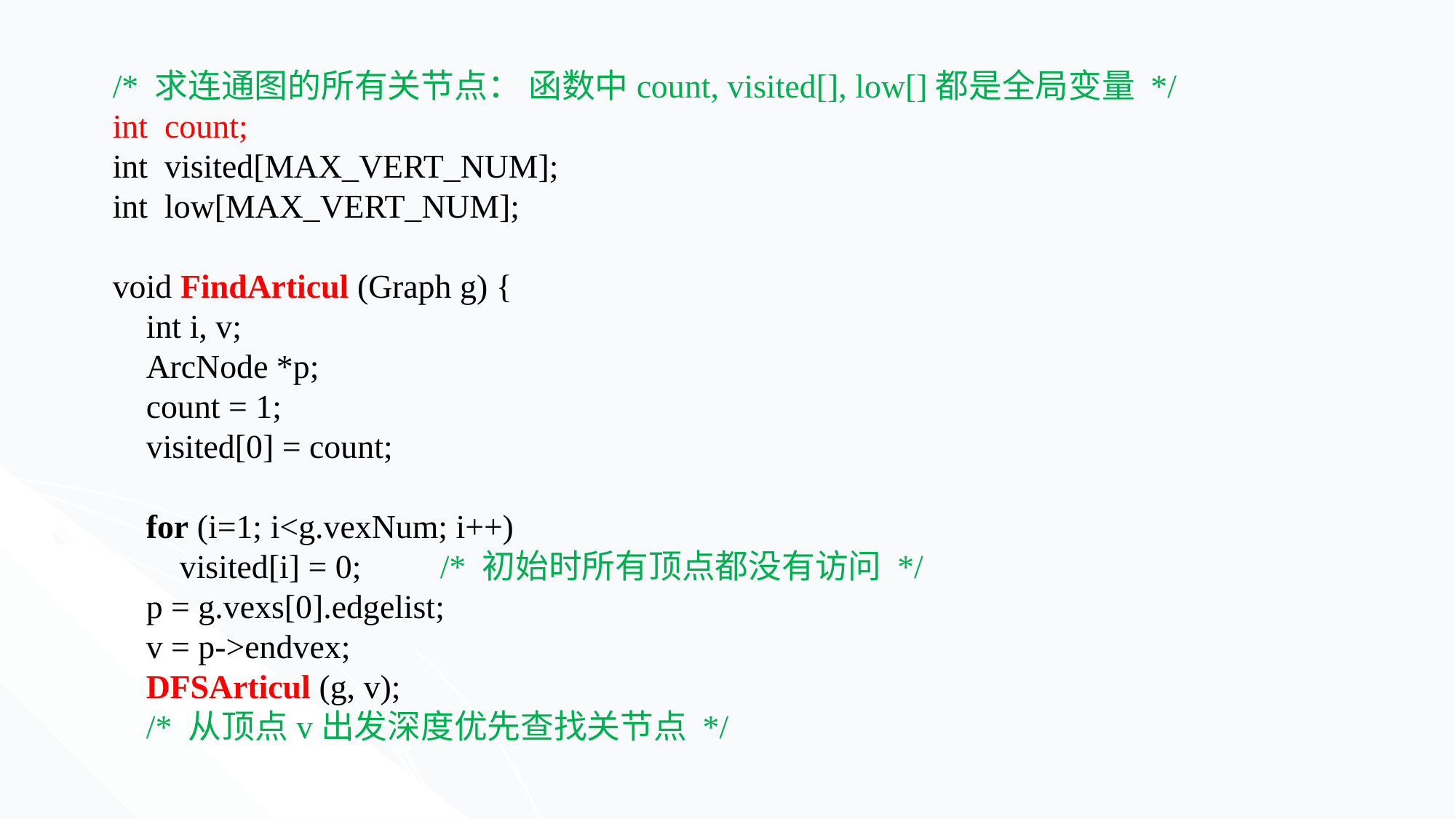

/* 求连通图的所有关节点： 函数中count, visited[], low[]都是全局变量 */
int  count;
int  visited[MAX_VERT_NUM];
int  low[MAX_VERT_NUM];

void FindArticul (Graph g) {
    int i, v;
    ArcNode *p;
    count = 1;
    visited[0] = count;

    for (i=1; i<g.vexNum; i++)
        visited[i] = 0;	/* 初始时所有顶点都没有访问 */
    p = g.vexs[0].edgelist;
    v = p->endvex;
    DFSArticul (g, v);
    /* 从顶点v出发深度优先查找关节点 */